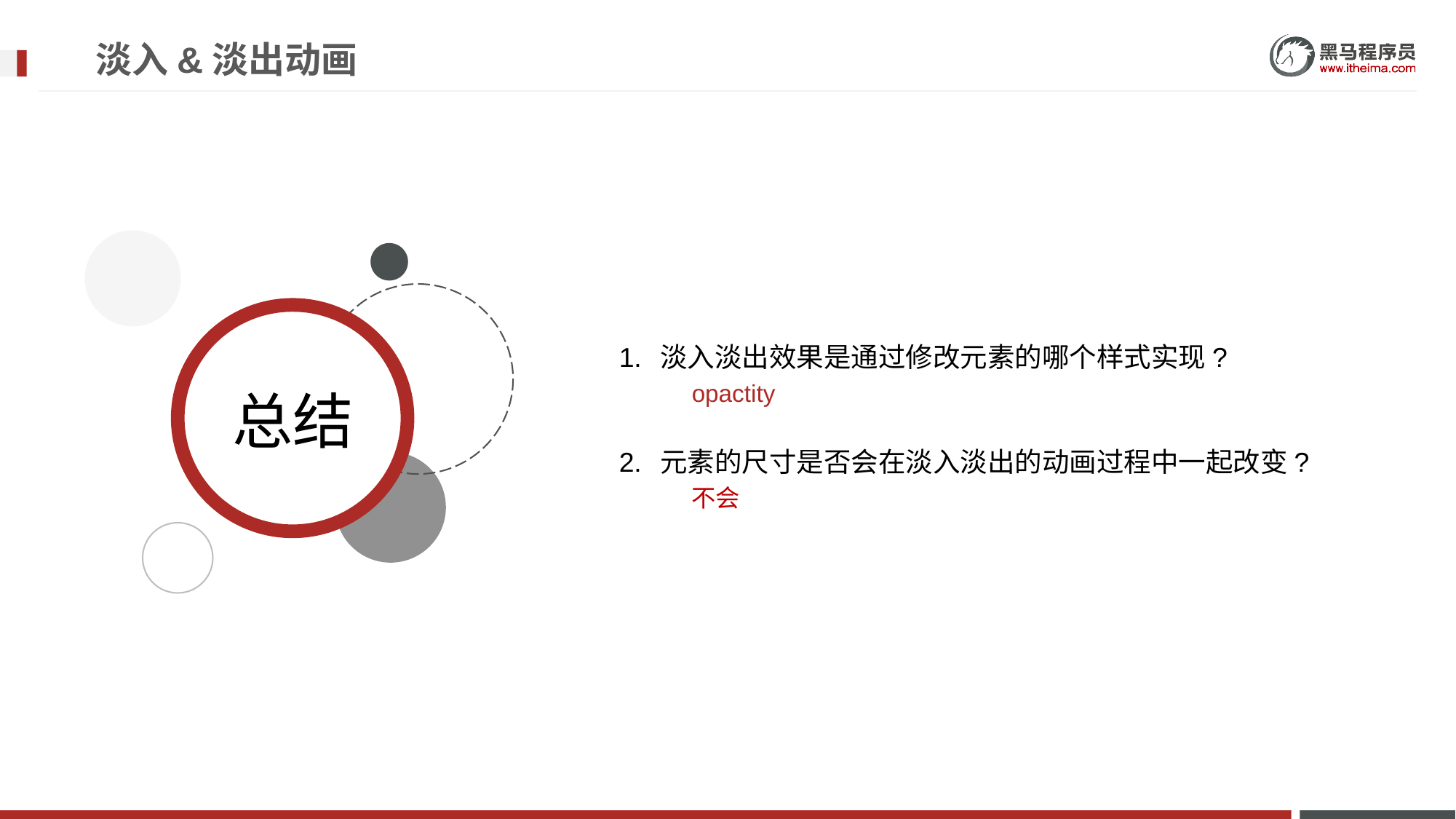

# 淡入&淡出动画
淡入淡出效果是通过修改元素的哪个样式实现?
opactity
元素的尺寸是否会在淡入淡出的动画过程中一起改变?
不会